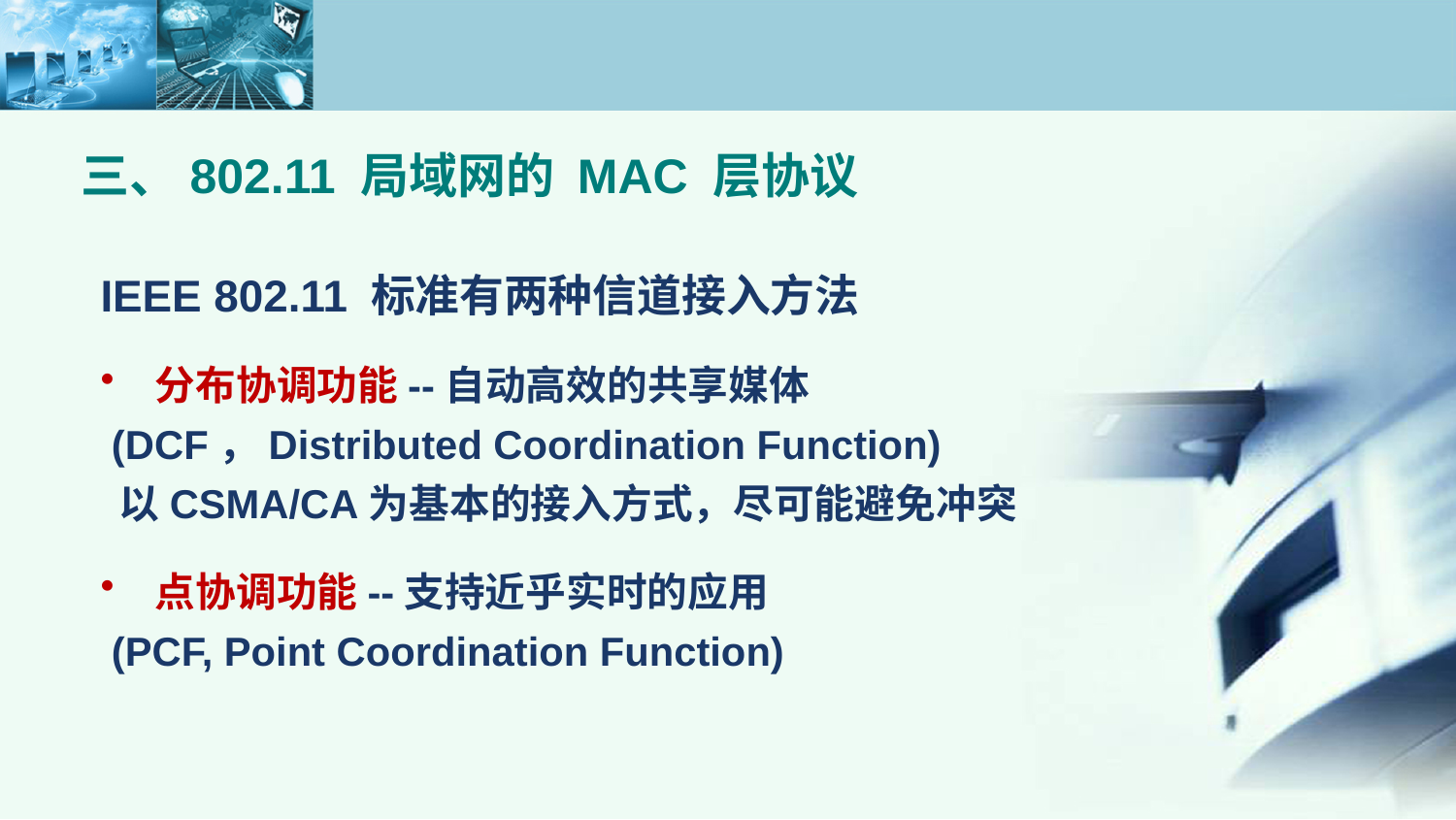

# 三、802.11 局域网的 MAC 层协议
IEEE 802.11 标准有两种信道接入方法

分布协调功能--自动高效的共享媒体
 (DCF，Distributed Coordination Function)
 以CSMA/CA为基本的接入方式，尽可能避免冲突

点协调功能--支持近乎实时的应用
 (PCF, Point Coordination Function)